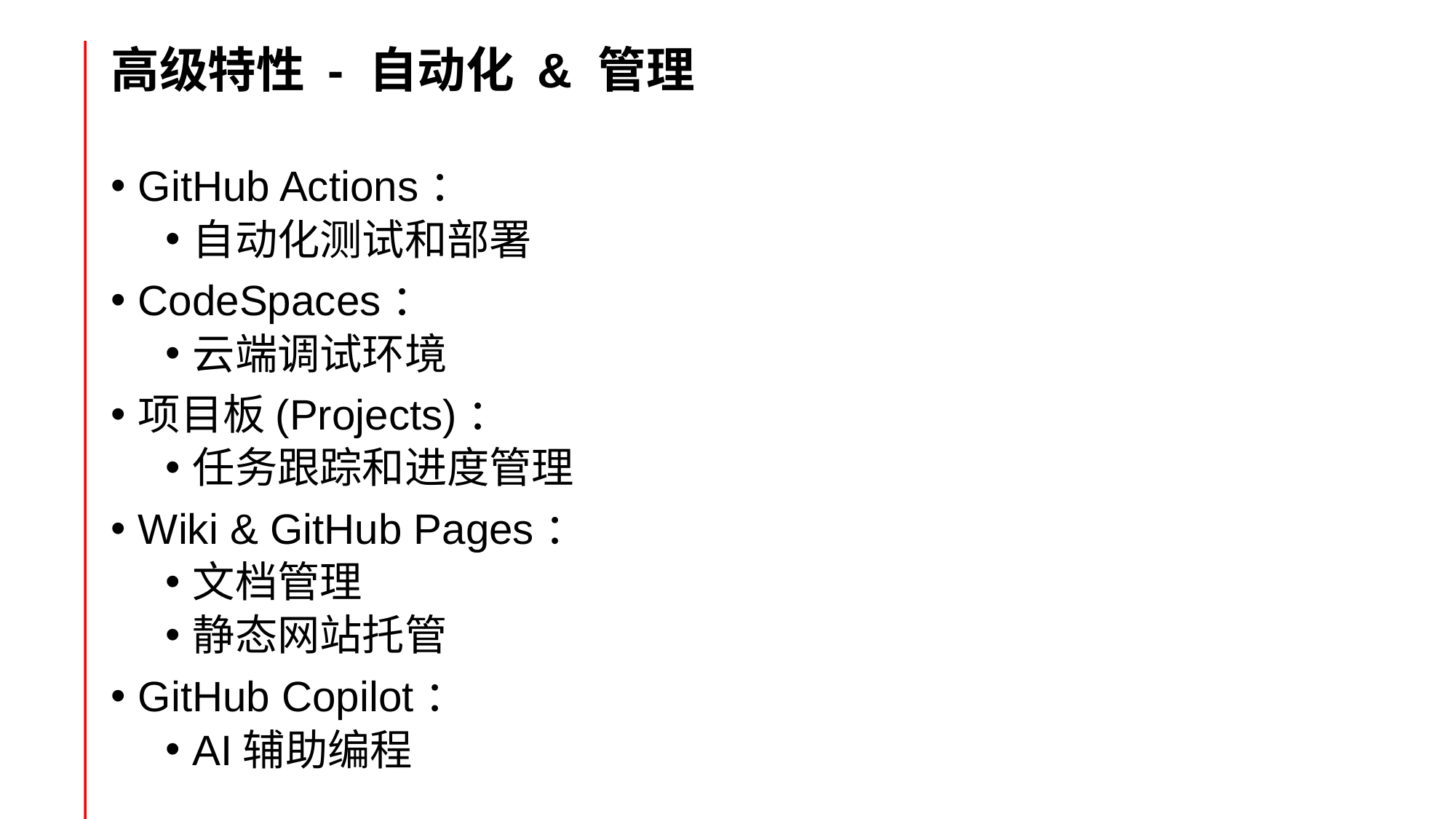

# 高级特性 - 自动化 & 管理
GitHub Actions：
自动化测试和部署
CodeSpaces：
云端调试环境
项目板(Projects)：
任务跟踪和进度管理
Wiki & GitHub Pages：
文档管理
静态网站托管
GitHub Copilot：
AI辅助编程